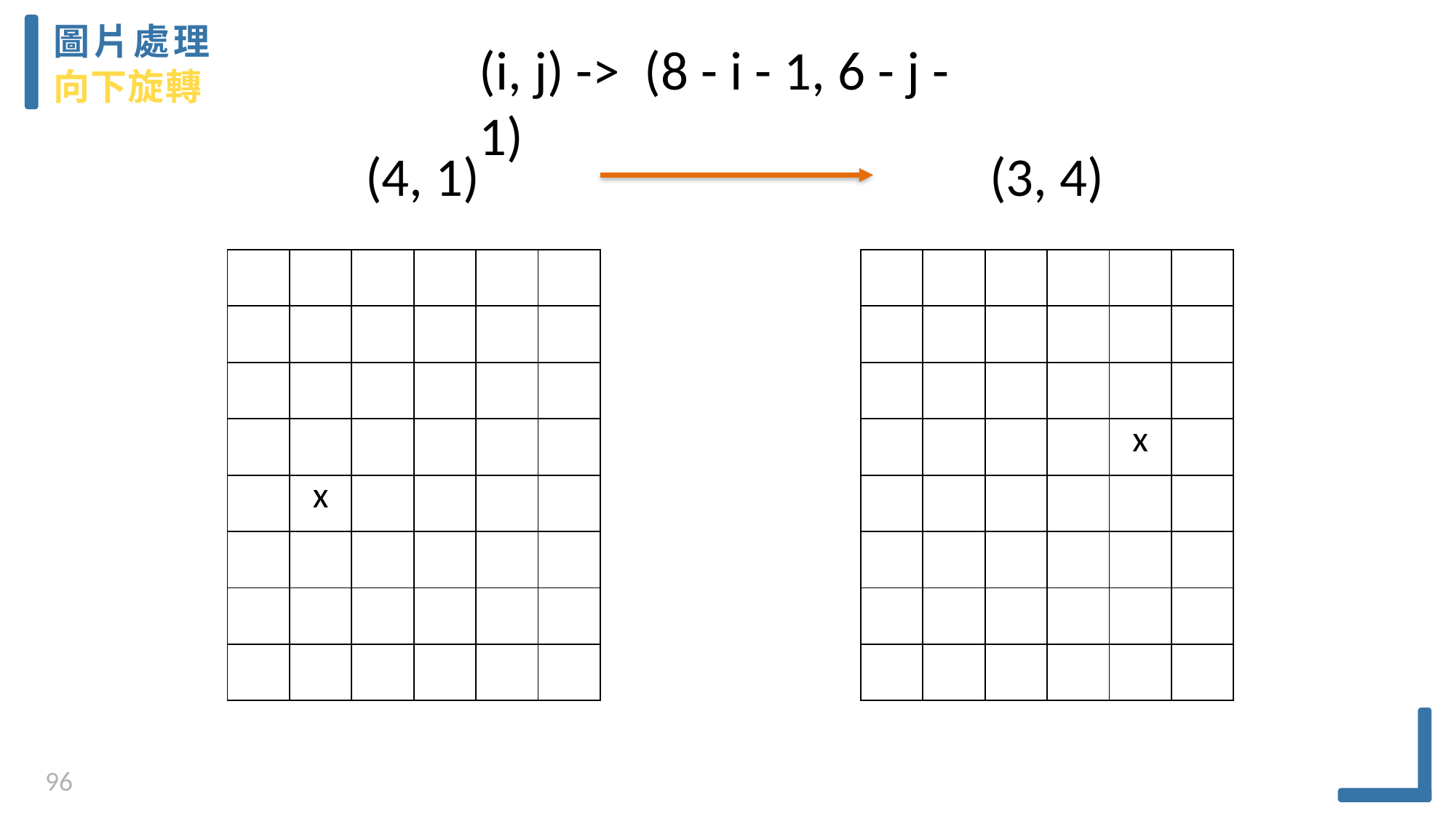

圖片處理
向下旋轉
(i, j) ->  (8 - i - 1, 6 - j - 1)
(3, 4)
(4, 1)
|  |  |  |  |  |  |
| --- | --- | --- | --- | --- | --- |
|  |  |  |  |  |  |
|  |  |  |  |  |  |
|  |  |  |  |  |  |
|  | x |  |  |  |  |
|  |  |  |  |  |  |
|  |  |  |  |  |  |
|  |  |  |  |  |  |
|  |  |  |  |  |  |
| --- | --- | --- | --- | --- | --- |
|  |  |  |  |  |  |
|  |  |  |  |  |  |
|  |  |  |  | x |  |
|  |  |  |  |  |  |
|  |  |  |  |  |  |
|  |  |  |  |  |  |
|  |  |  |  |  |  |

96